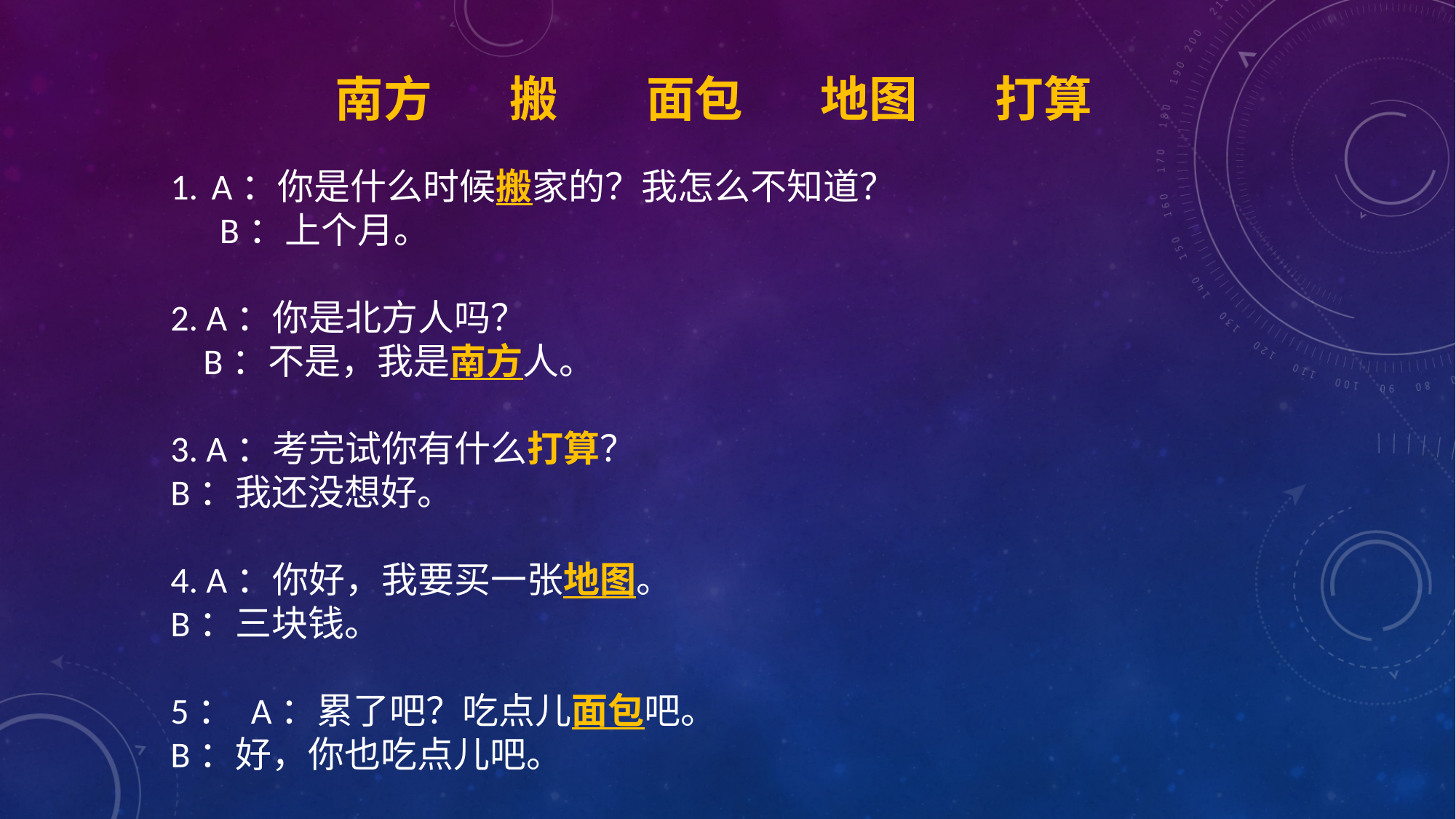

南方       搬        面包       地图       打算
A：你是什么时候搬家的？我怎么不知道？
      B：上个月。

2. A：你是北方人吗？
    B：不是，我是南方人。

3. A：考完试你有什么打算？
B：我还没想好。

4. A：你好，我要买一张地图。
B：三块钱。

5： A：累了吧？吃点儿面包吧。
B：好，你也吃点儿吧。